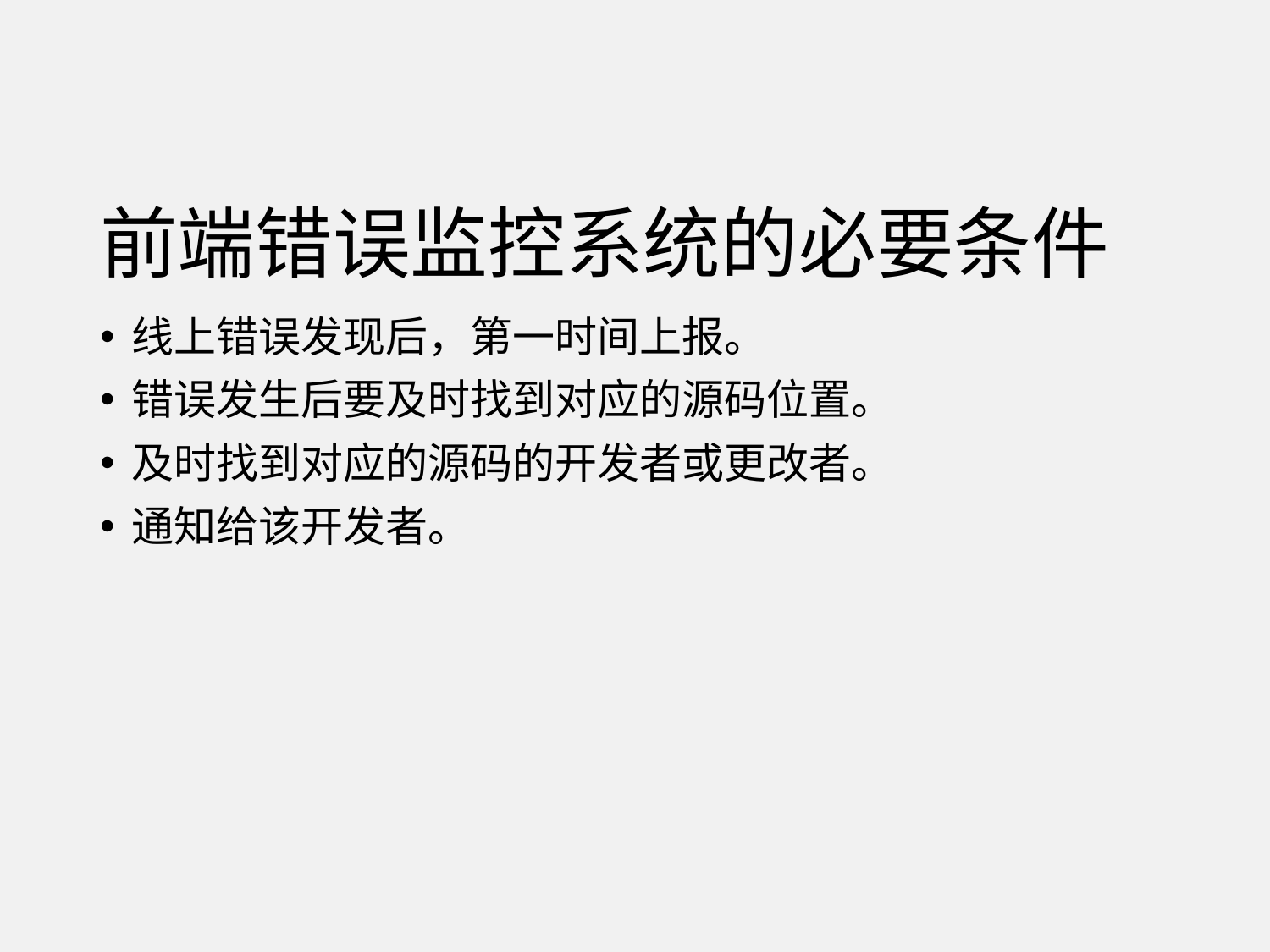

# 前端错误监控系统的必要条件
线上错误发现后，第一时间上报。
错误发生后要及时找到对应的源码位置。
及时找到对应的源码的开发者或更改者。
通知给该开发者。